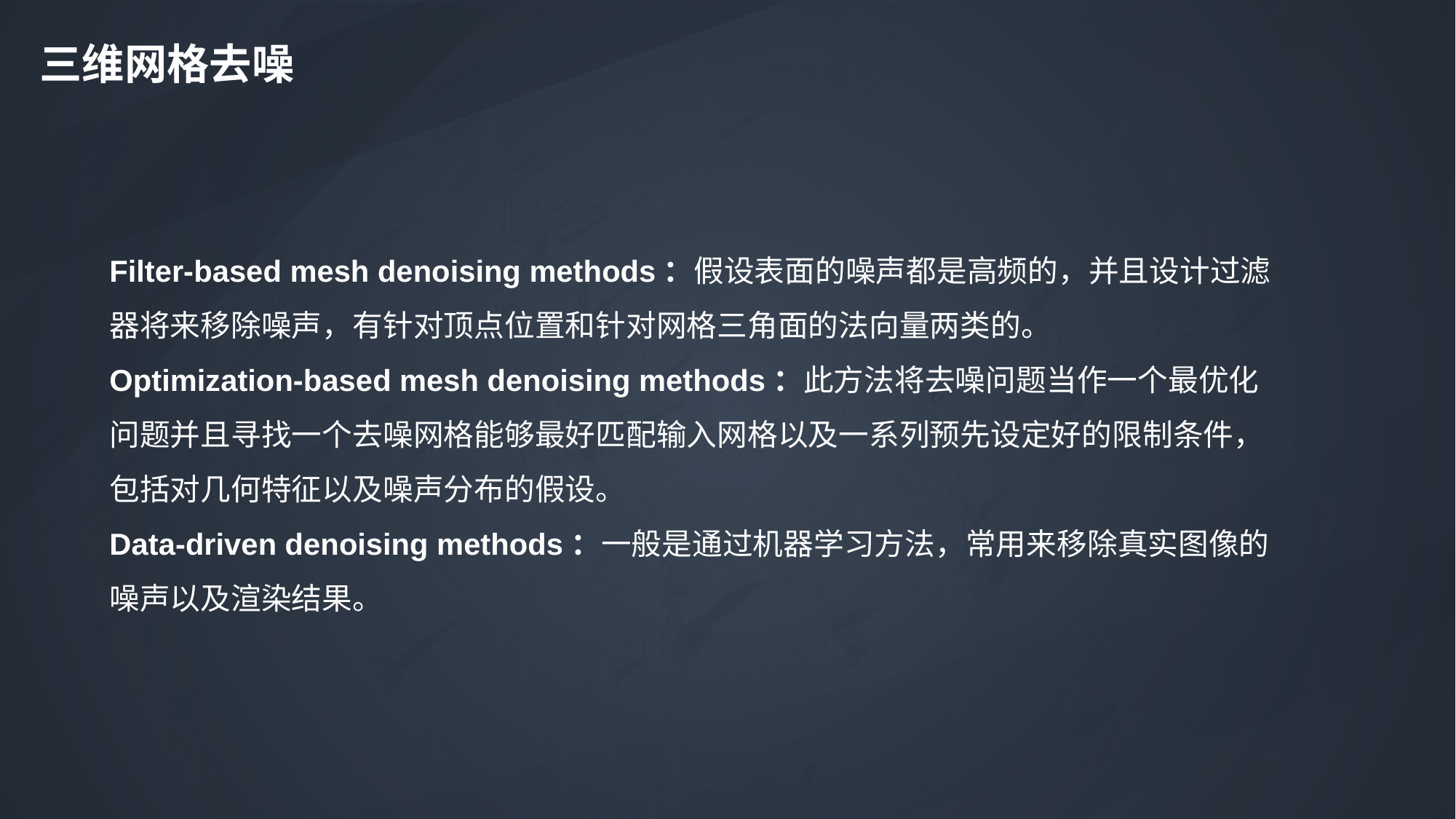

三维网格去噪
Filter-based mesh denoising methods：假设表面的噪声都是高频的，并且设计过滤器将来移除噪声，有针对顶点位置和针对网格三角面的法向量两类的。
Optimization-based mesh denoising methods：此方法将去噪问题当作一个最优化问题并且寻找一个去噪网格能够最好匹配输入网格以及一系列预先设定好的限制条件，包括对几何特征以及噪声分布的假设。
Data-driven denoising methods：一般是通过机器学习方法，常用来移除真实图像的噪声以及渲染结果。